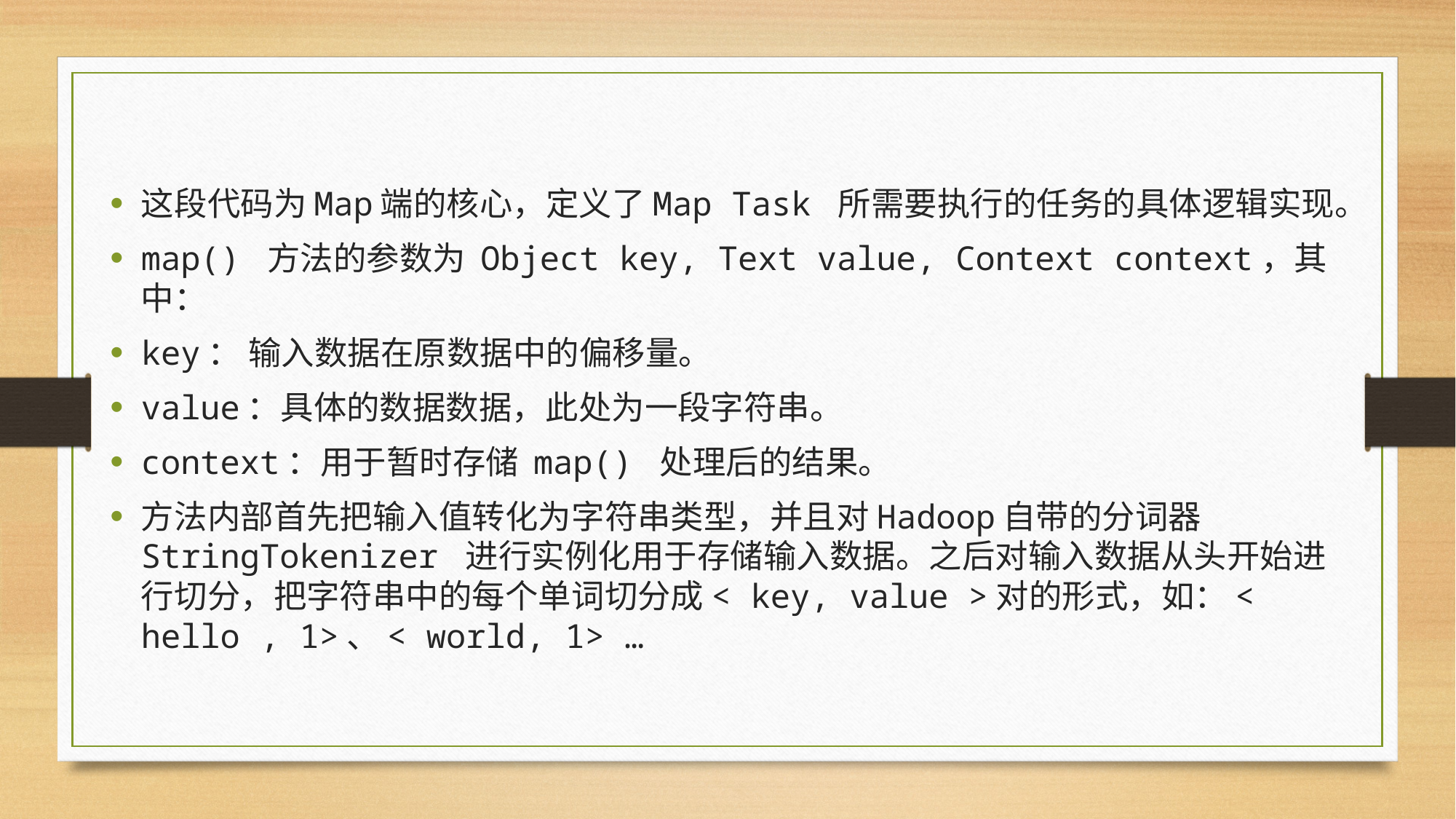

#
这段代码为Map端的核心，定义了Map Task 所需要执行的任务的具体逻辑实现。
map() 方法的参数为 Object key, Text value, Context context，其中：
key： 输入数据在原数据中的偏移量。
value：具体的数据数据，此处为一段字符串。
context：用于暂时存储 map() 处理后的结果。
方法内部首先把输入值转化为字符串类型，并且对Hadoop自带的分词器 StringTokenizer 进行实例化用于存储输入数据。之后对输入数据从头开始进行切分，把字符串中的每个单词切分成< key, value >对的形式，如：< hello , 1>、< world, 1> …